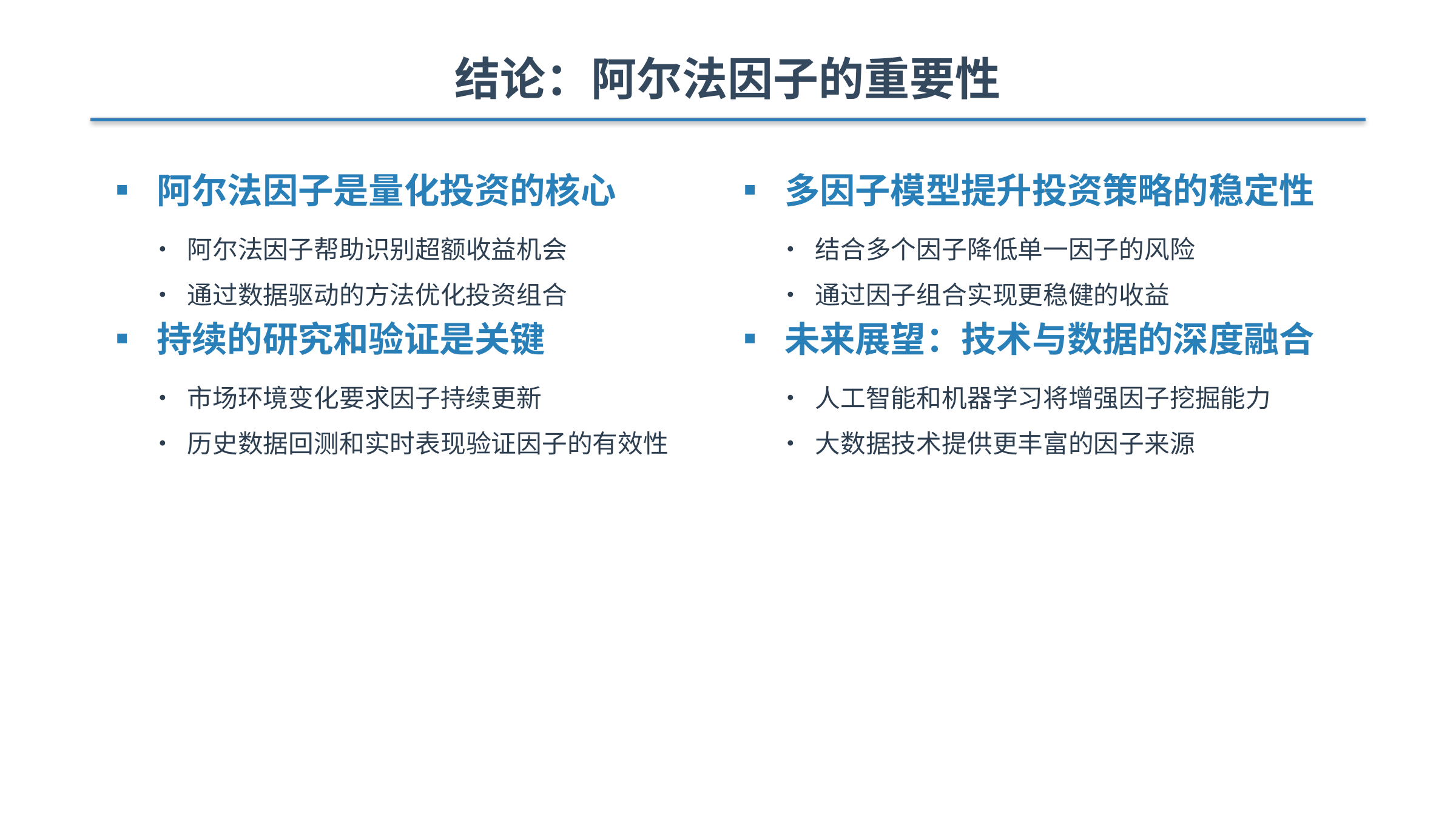

结论：阿尔法因子的重要性

▪ 阿尔法因子是量化投资的核心
• 阿尔法因子帮助识别超额收益机会
• 通过数据驱动的方法优化投资组合
▪ 持续的研究和验证是关键
• 市场环境变化要求因子持续更新
• 历史数据回测和实时表现验证因子的有效性

▪ 多因子模型提升投资策略的稳定性
• 结合多个因子降低单一因子的风险
• 通过因子组合实现更稳健的收益
▪ 未来展望：技术与数据的深度融合
• 人工智能和机器学习将增强因子挖掘能力
• 大数据技术提供更丰富的因子来源